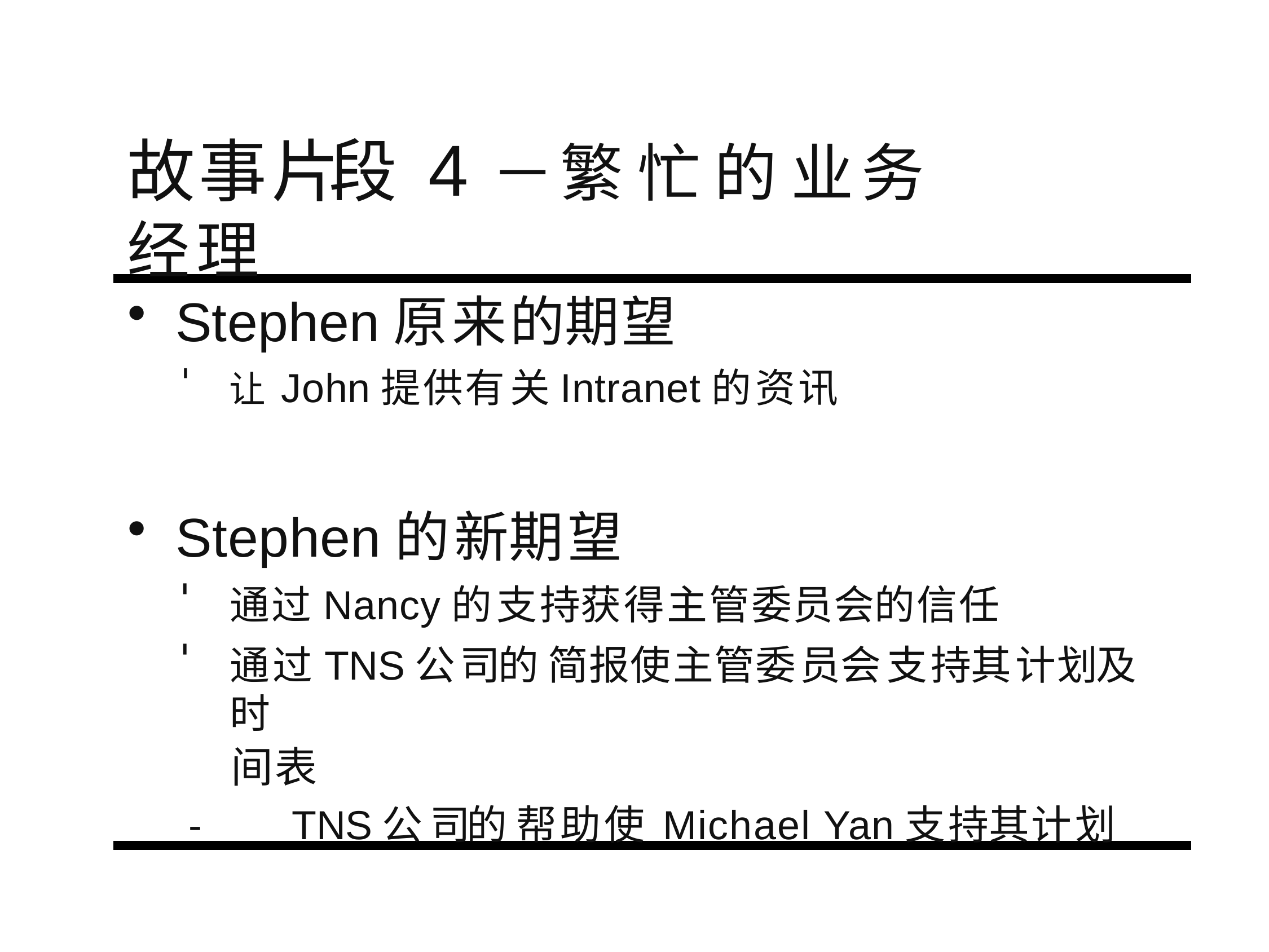

# 故事片段 4－繁 忙 的 业务经理
Stephen原来的期望
让John提供有关Intranet的资讯

Stephen的新期望
通过Nancy的支持获得主管委员会的信任
通过TNS公司的 简报使主管委员会支持其计划及时
间表
-	TNS公司的 帮助使Michael Yan支持其计划